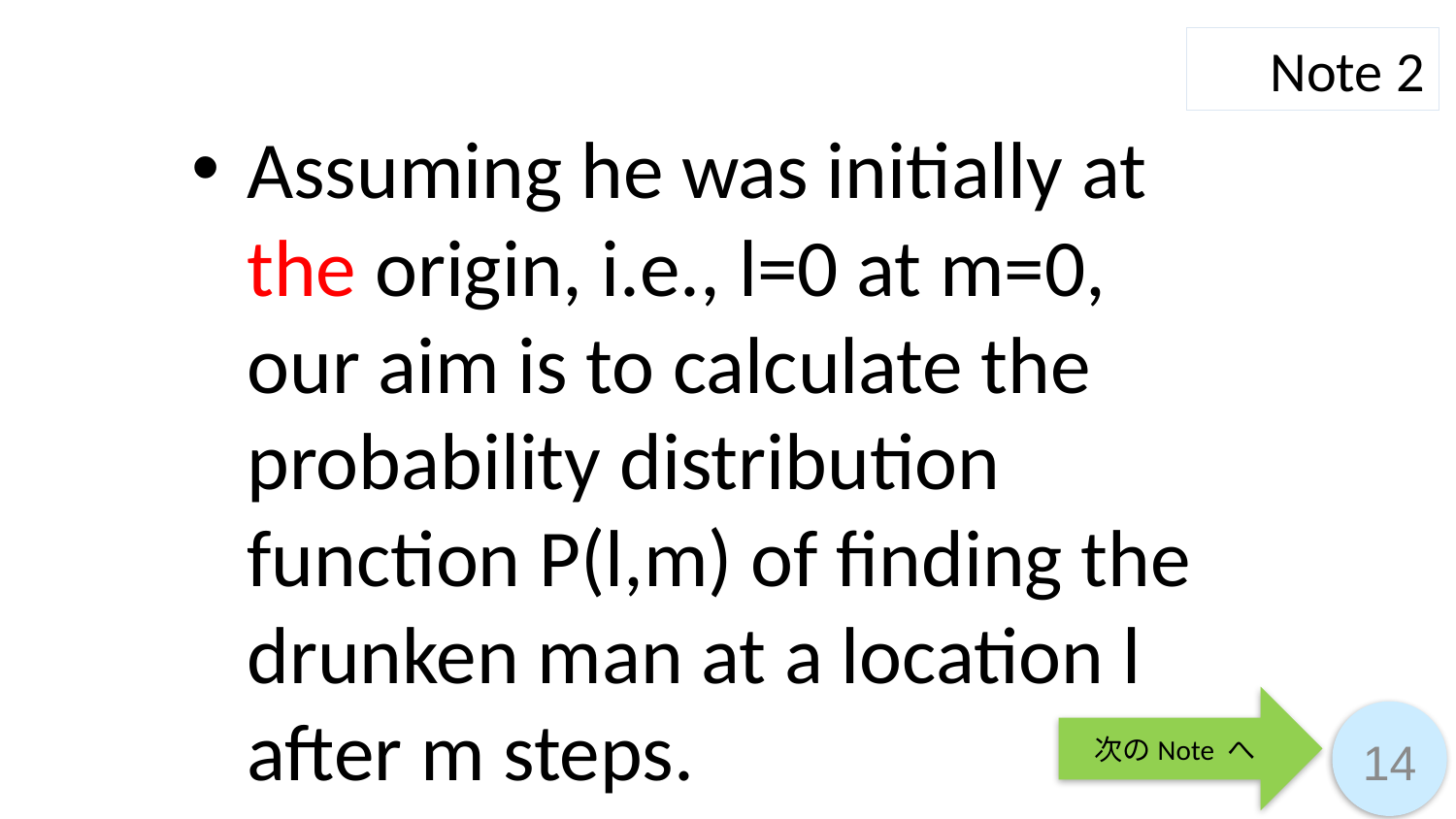

Note 2
Assuming he was initially at the origin, i.e., l=0 at m=0, our aim is to calculate the probability distribution function P(l,m) of finding the drunken man at a location l after m steps.
次のNote へ
14